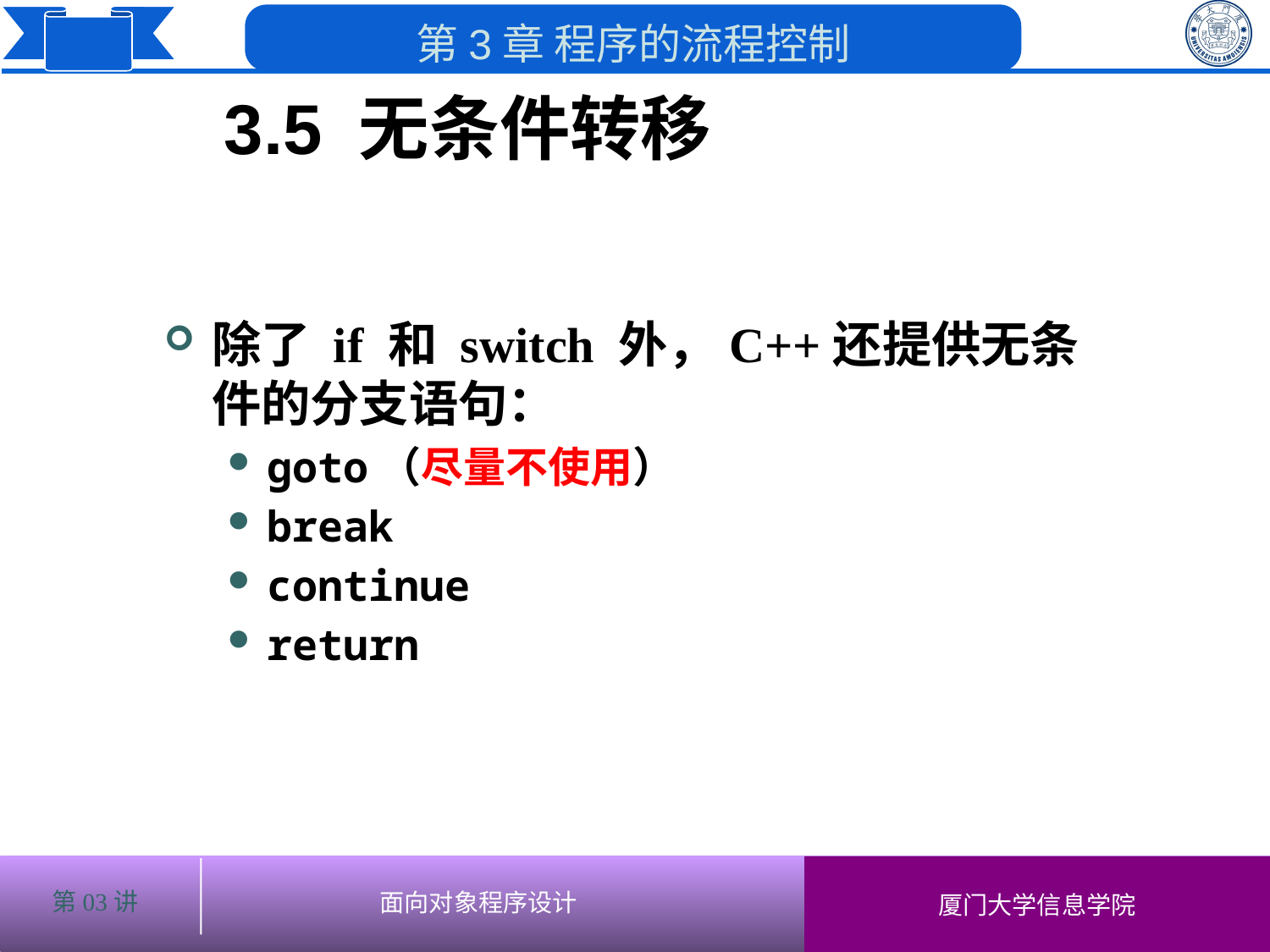

# 3.5 无条件转移
除了 if 和 switch 外，C++还提供无条件的分支语句：
goto（尽量不使用）
break
continue
return
35